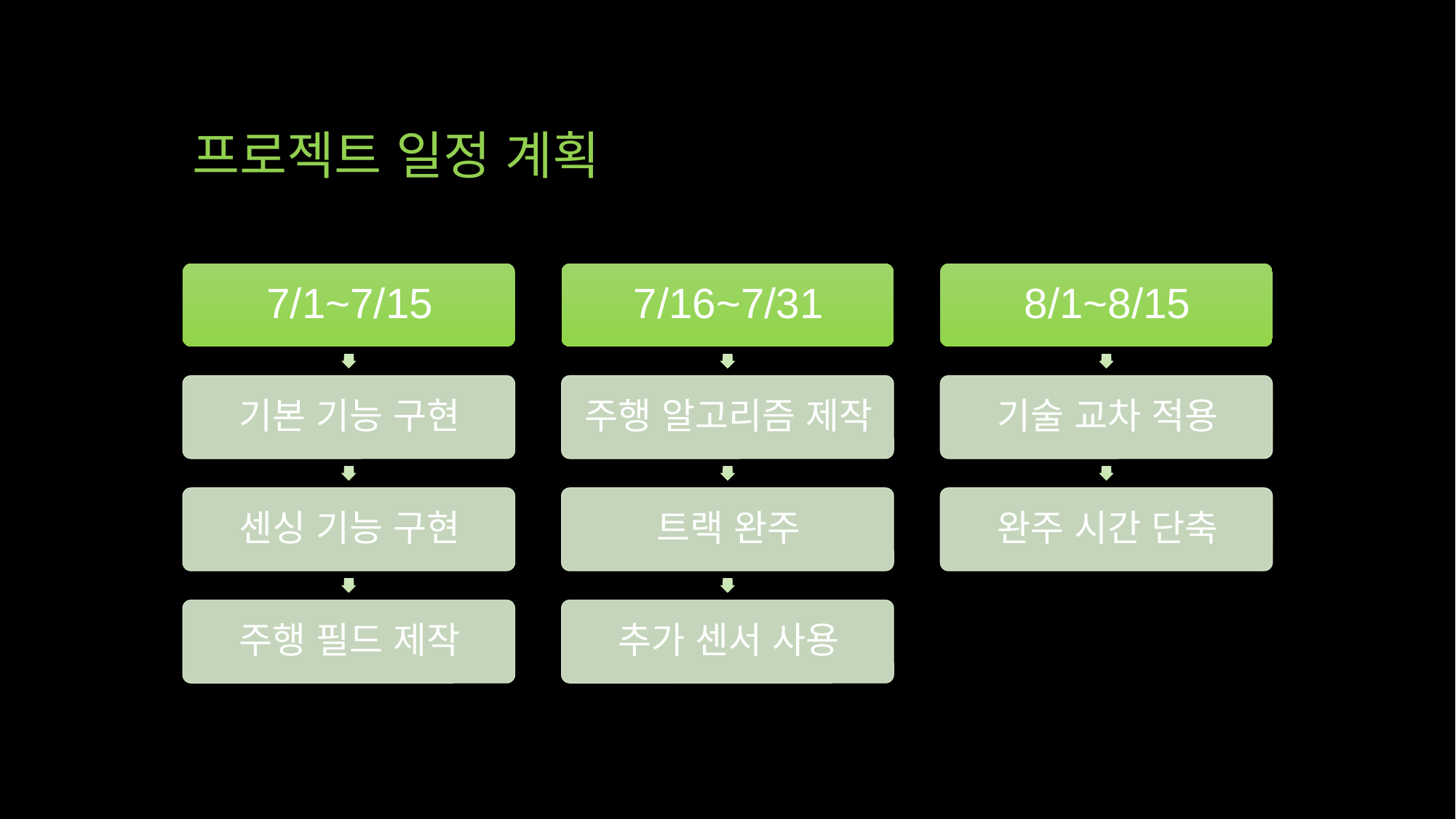

# 프로젝트 일정 계획
7/1~7/15
기본 기능 구현
센싱 기능 구현
주행 필드 제작
7/16~7/31
주행 알고리즘 제작
트랙 완주
추가 센서 사용
8/1~8/15
기술 교차 적용
완주 시간 단축